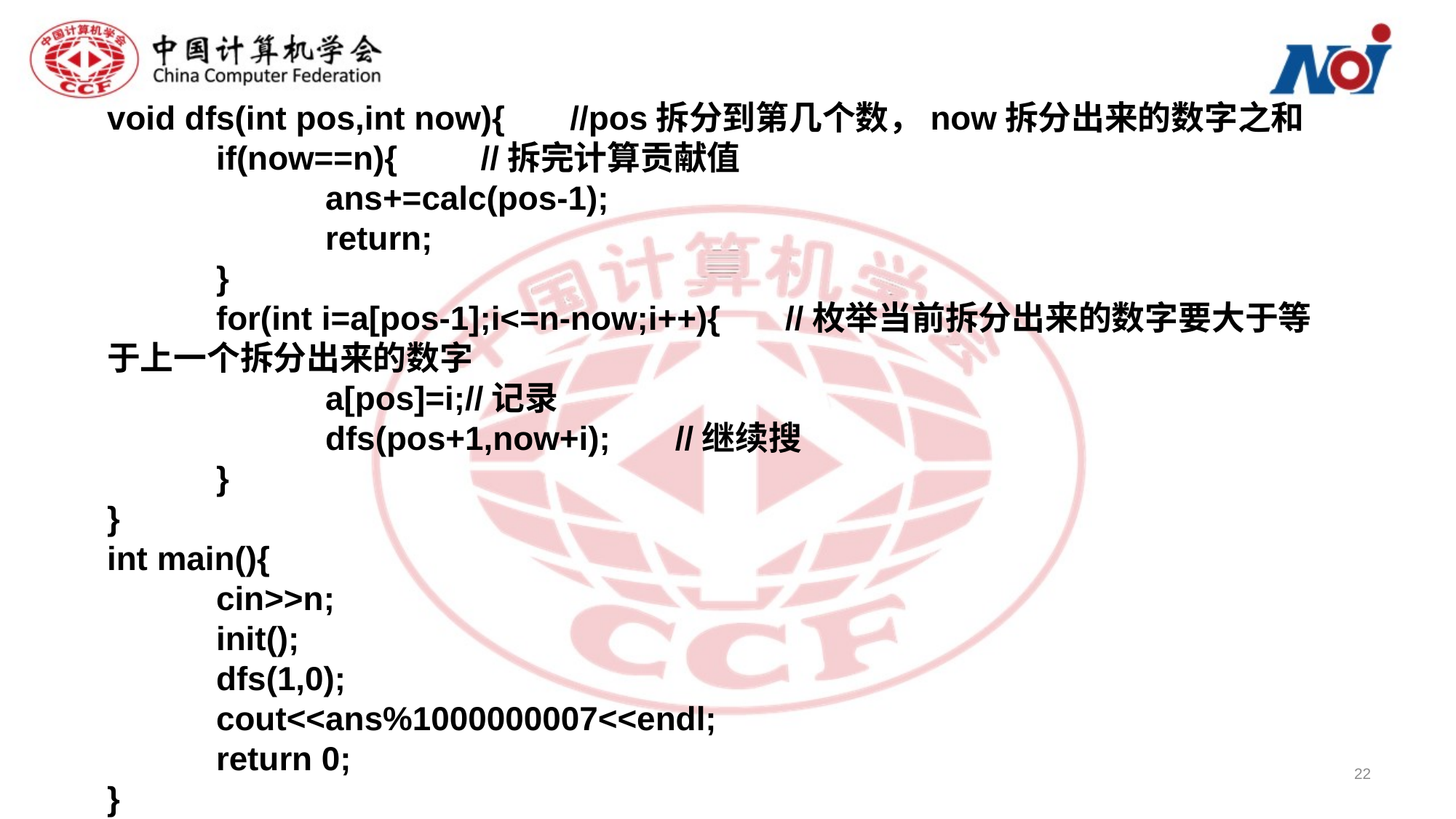

void dfs(int pos,int now){       //pos拆分到第几个数，now拆分出来的数字之和
	if(now==n){         //拆完计算贡献值
		ans+=calc(pos-1);
		return;
	}
	for(int i=a[pos-1];i<=n-now;i++){       //枚举当前拆分出来的数字要大于等于上一个拆分出来的数字
		a[pos]=i;//记录
		dfs(pos+1,now+i);       //继续搜
 	}
}
int main(){
	cin>>n;
	init();
	dfs(1,0);
	cout<<ans%1000000007<<endl;
	return 0;
}
22